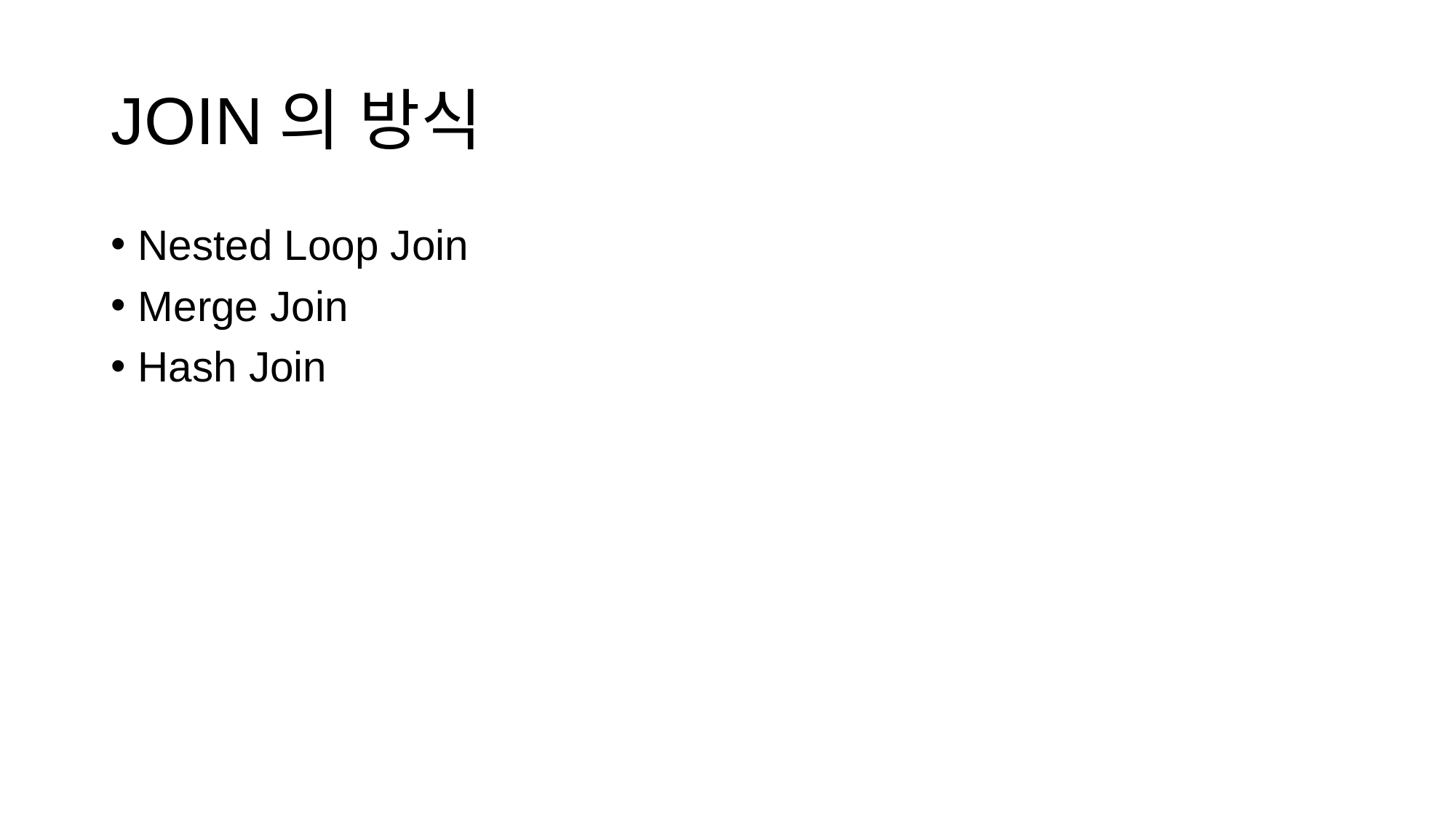

# JOIN의 방식
Nested Loop Join
Merge Join
Hash Join